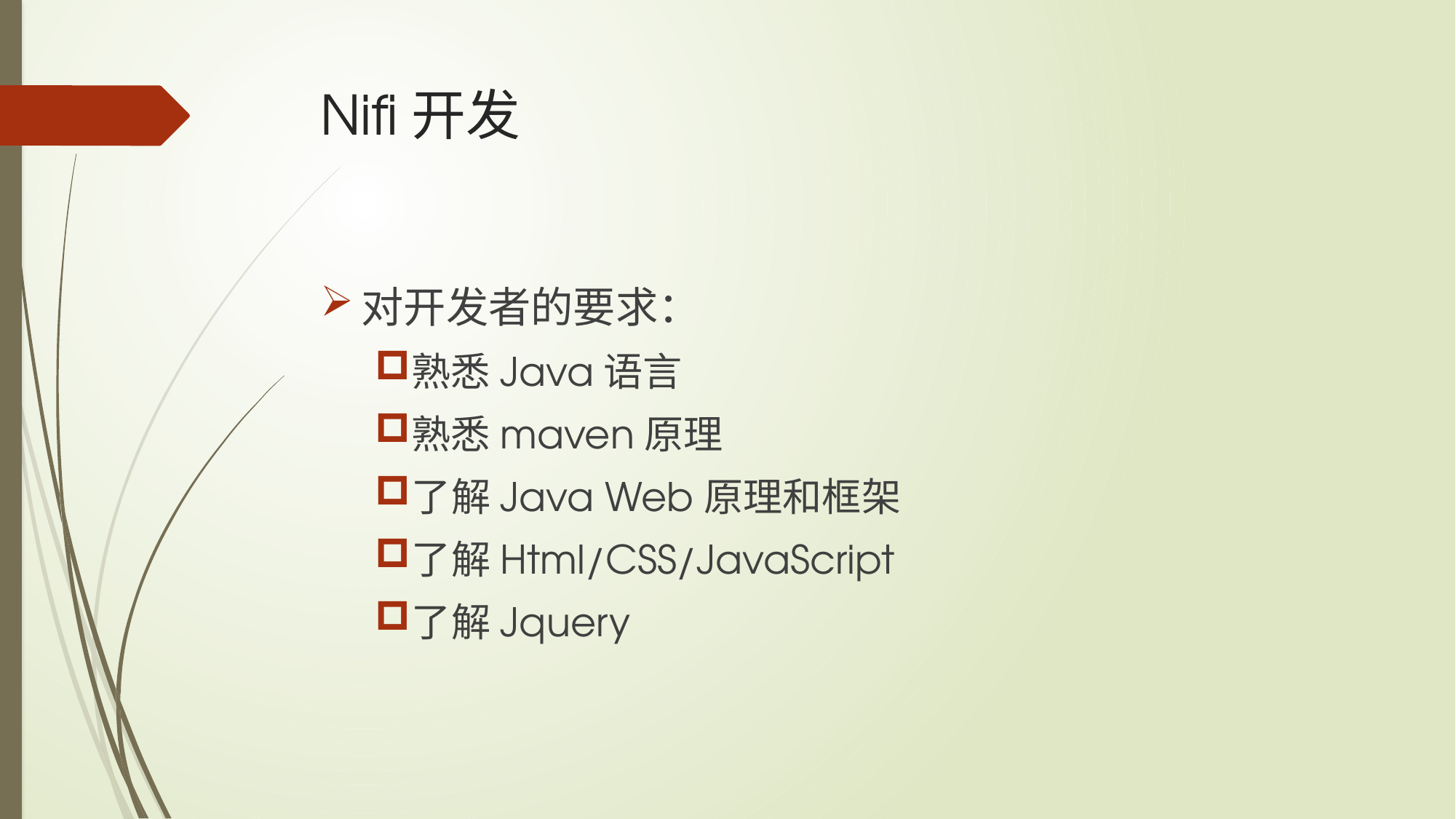

# Nifi开发
对开发者的要求：
熟悉Java语言
熟悉maven原理
了解Java Web原理和框架
了解Html/CSS/JavaScript
了解Jquery